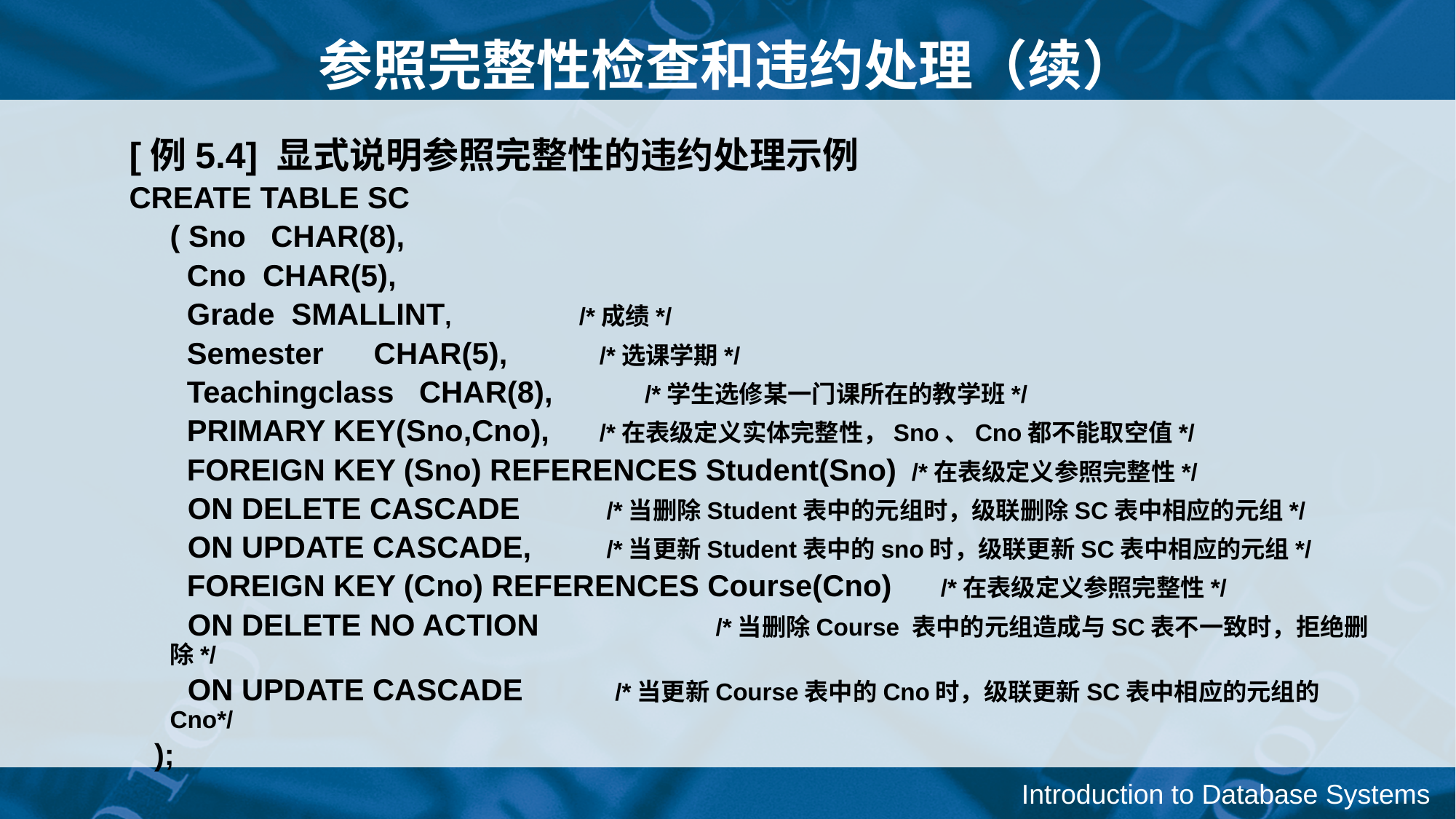

参照完整性检查和违约处理（续）
[例5.4] 显式说明参照完整性的违约处理示例
CREATE TABLE SC
	( Sno   CHAR(8),
	  Cno  CHAR(5),
	  Grade  SMALLINT,                   /*成绩*/
	  Semester      CHAR(5),           /*选课学期*/
	  Teachingclass   CHAR(8),           /*学生选修某一门课所在的教学班*/
	  PRIMARY KEY(Sno,Cno),      /*在表级定义实体完整性，Sno、Cno都不能取空值*/
	  FOREIGN KEY (Sno) REFERENCES Student(Sno)  /*在表级定义参照完整性*/
       ON DELETE CASCADE 	/*当删除Student表中的元组时，级联删除SC表中相应的元组*/
       ON UPDATE CASCADE,  	/*当更新Student表中的sno时，级联更新SC表中相应的元组*/
	  FOREIGN KEY (Cno) REFERENCES Course(Cno) 	 /*在表级定义参照完整性*/
       ON DELETE NO ACTION  		/*当删除Course 表中的元组造成与SC表不一致时，拒绝删除*/
       ON UPDATE CASCADE 	 /*当更新Course表中的Cno时，级联更新SC表中相应的元组的Cno*/
   );